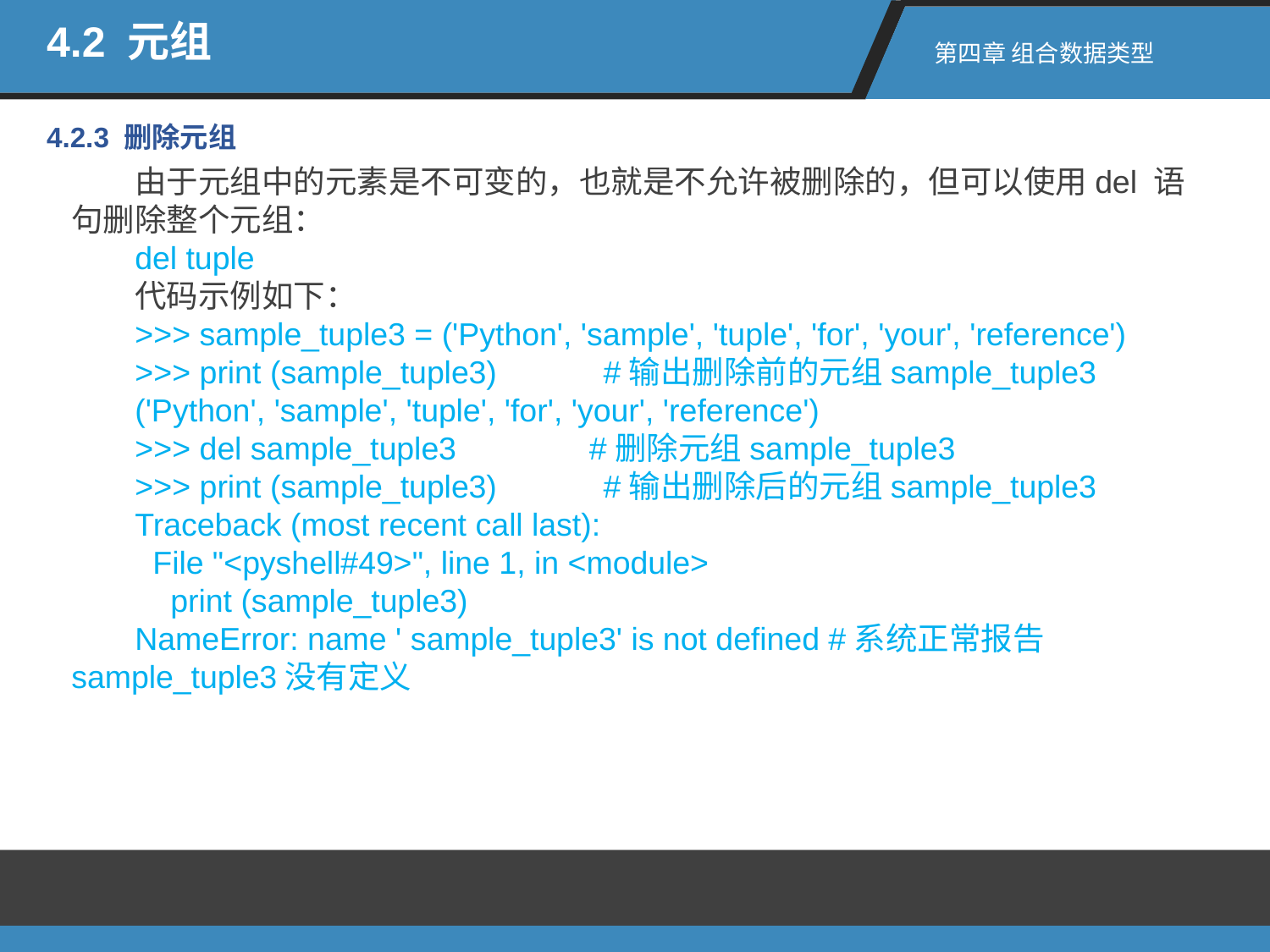

4.2 元组
第四章 组合数据类型
4.2.3 删除元组
由于元组中的元素是不可变的，也就是不允许被删除的，但可以使用del 语句删除整个元组：
del tuple
代码示例如下：
>>> sample_tuple3 = ('Python', 'sample', 'tuple', 'for', 'your', 'reference')
>>> print (sample_tuple3)            #输出删除前的元组sample_tuple3
('Python', 'sample', 'tuple', 'for', 'your', 'reference')
>>> del sample_tuple3               #删除元组sample_tuple3
>>> print (sample_tuple3)            #输出删除后的元组sample_tuple3
Traceback (most recent call last):
  File "<pyshell#49>", line 1, in <module>
    print (sample_tuple3)
NameError: name ' sample_tuple3' is not defined #系统正常报告sample_tuple3没有定义